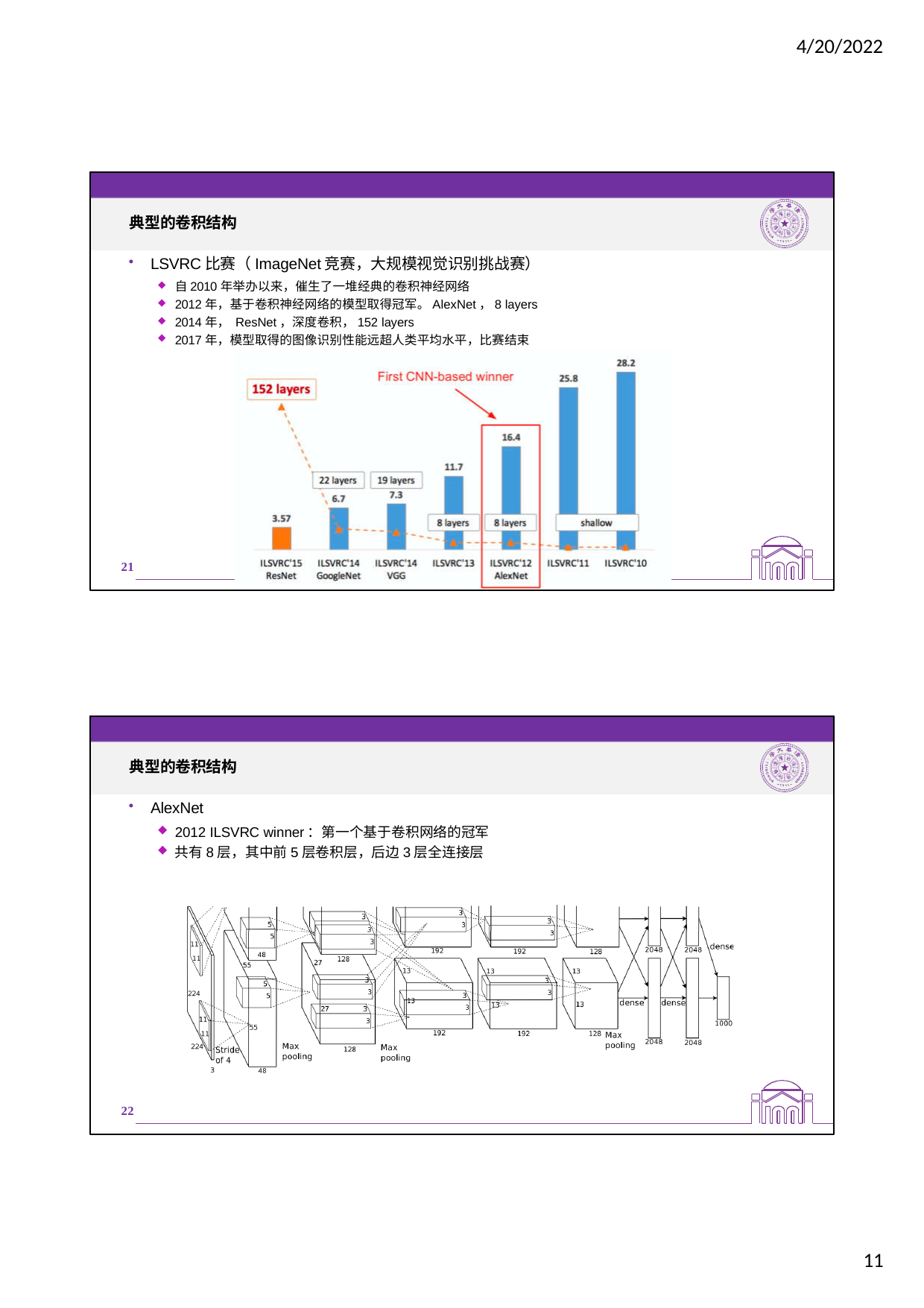

4/20/2022

典型的卷积结构

LSVRC比赛（ImageNet竞赛，大规模视觉识别挑战赛）
自2010年举办以来，催生了一堆经典的卷积神经网络
2012年，基于卷积神经网络的模型取得冠军。AlexNet，8 layers
2014年， ResNet，深度卷积，152 layers
2017年，模型取得的图像识别性能远超人类平均水平，比赛结束

21

典型的卷积结构

AlexNet
2012 ILSVRC winner：第一个基于卷积网络的冠军
共有8层，其中前5层卷积层，后边3层全连接层

22

11